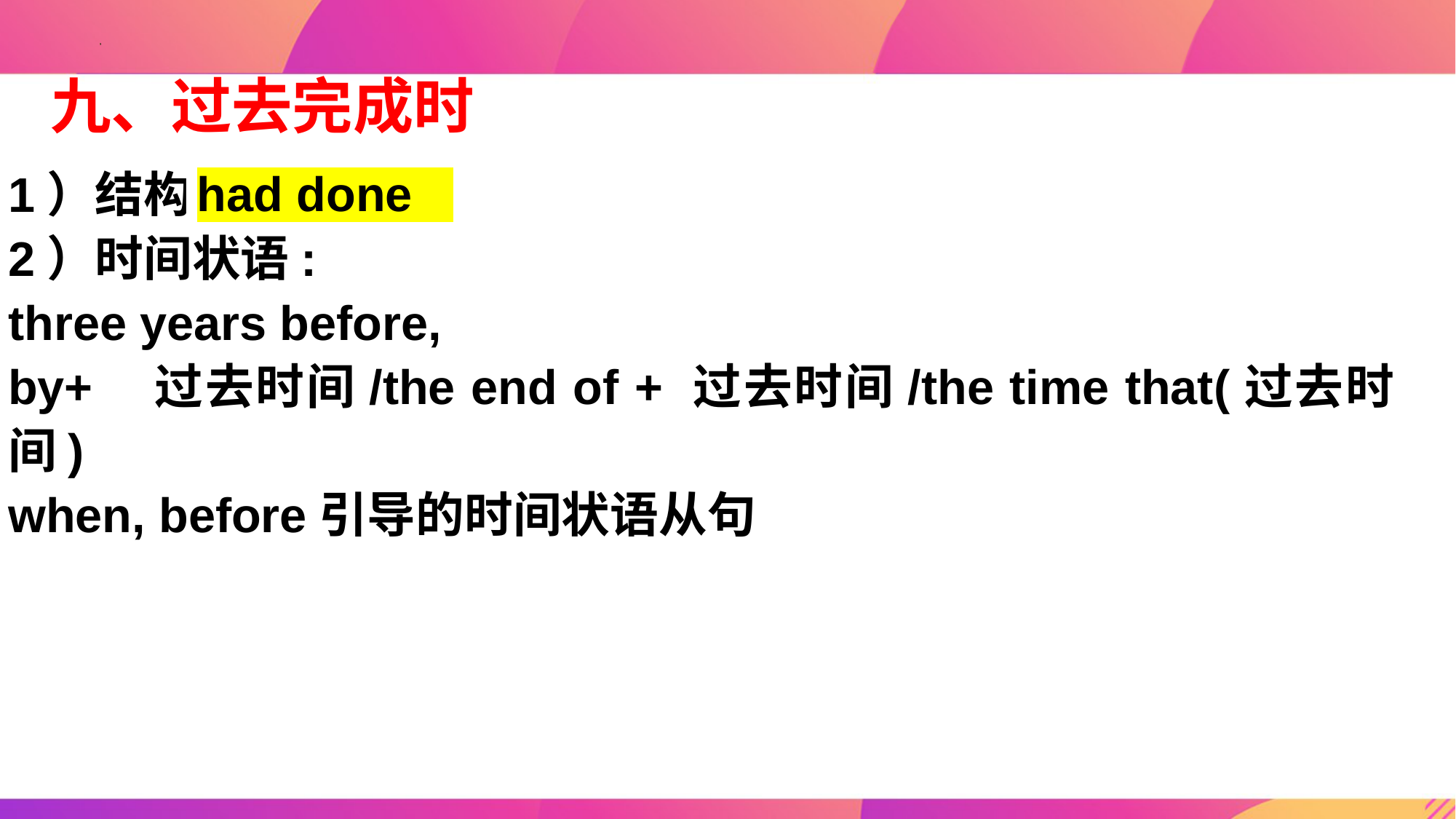

九、过去完成时
1）结构: have/ has done
2）时间状语:
three years before,
by+   过去时间/the end of + 过去时间/the time that(过去时间)
when, before引导的时间状语从句
had done